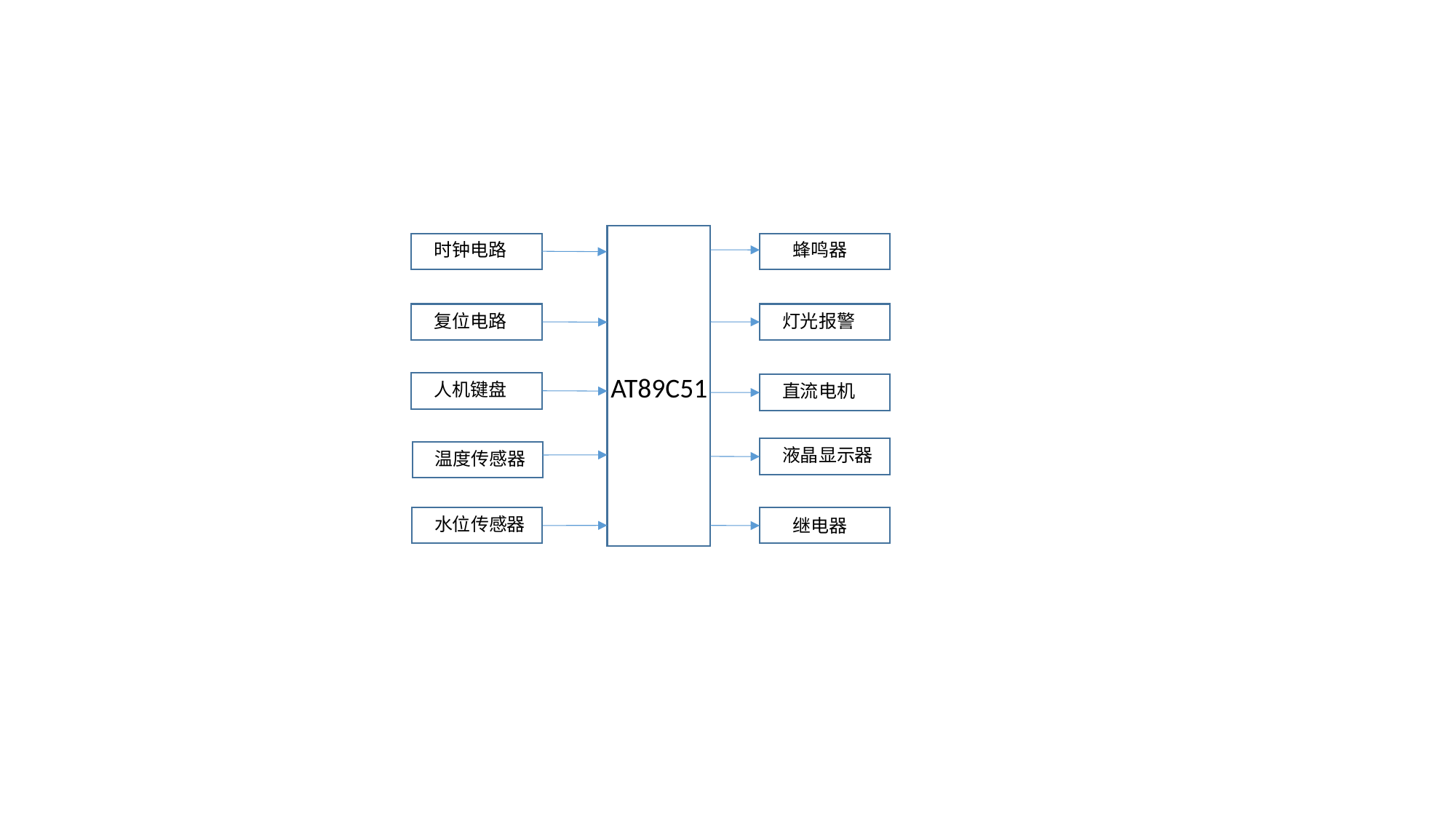

时钟电路

蜂鸣器

复位电路

灯光报警
AT89C51

人机键盘

直流电机

液晶显示器

温度传感器

水位传感器

继电器